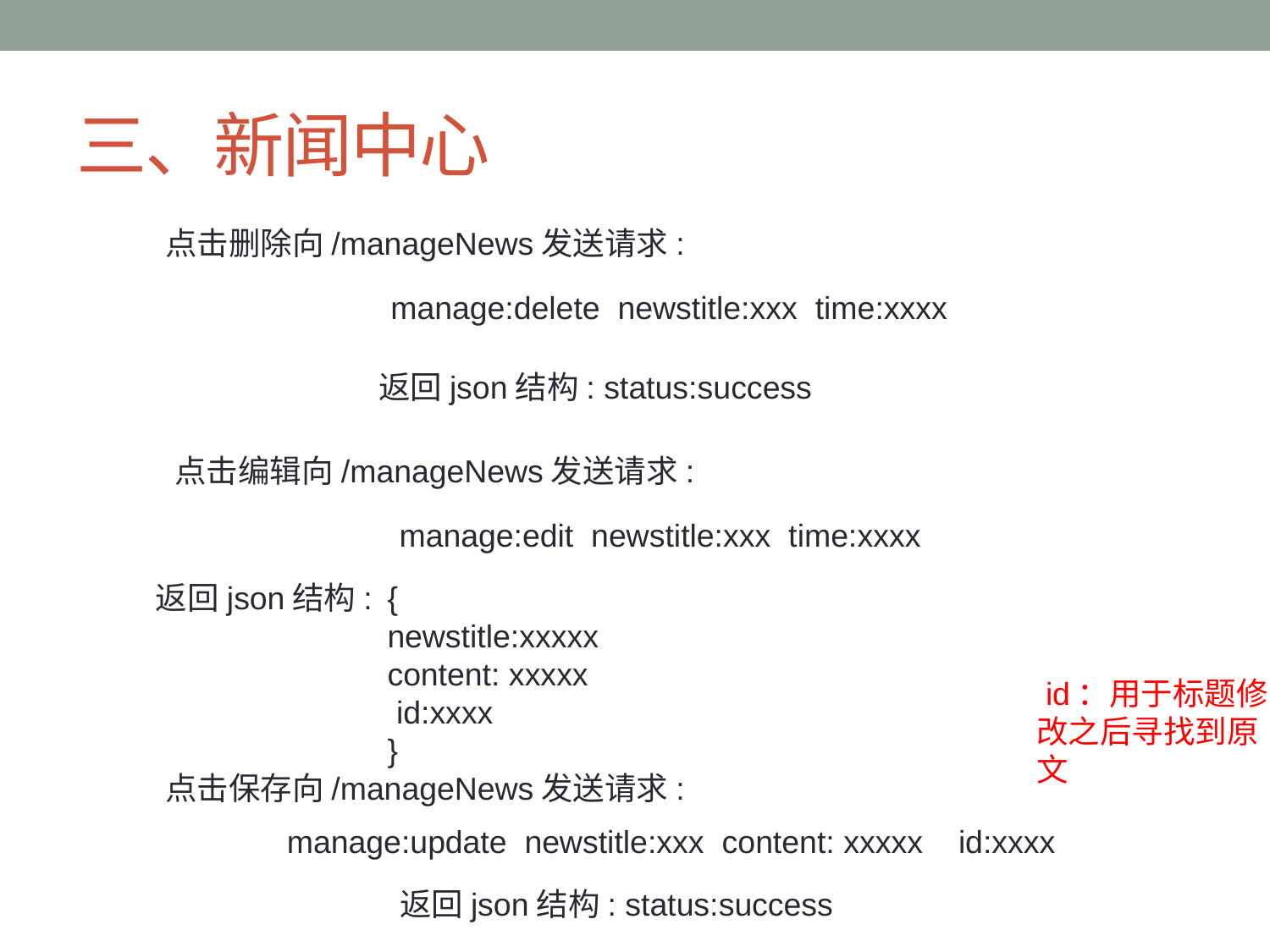

# 三、新闻中心
点击删除向/manageNews发送请求:
manage:delete  newstitle:xxx  time:xxxx
返回json结构: status:success
点击编辑向/manageNews发送请求:
manage:edit  newstitle:xxx  time:xxxx
返回json结构:
{
newstitle:xxxxx
content: xxxxx
 id:xxxx
}
 id：用于标题修
改之后寻找到原
文
点击保存向/manageNews发送请求:
manage:update  newstitle:xxx  content: xxxxx    id:xxxx
返回json结构: status:success